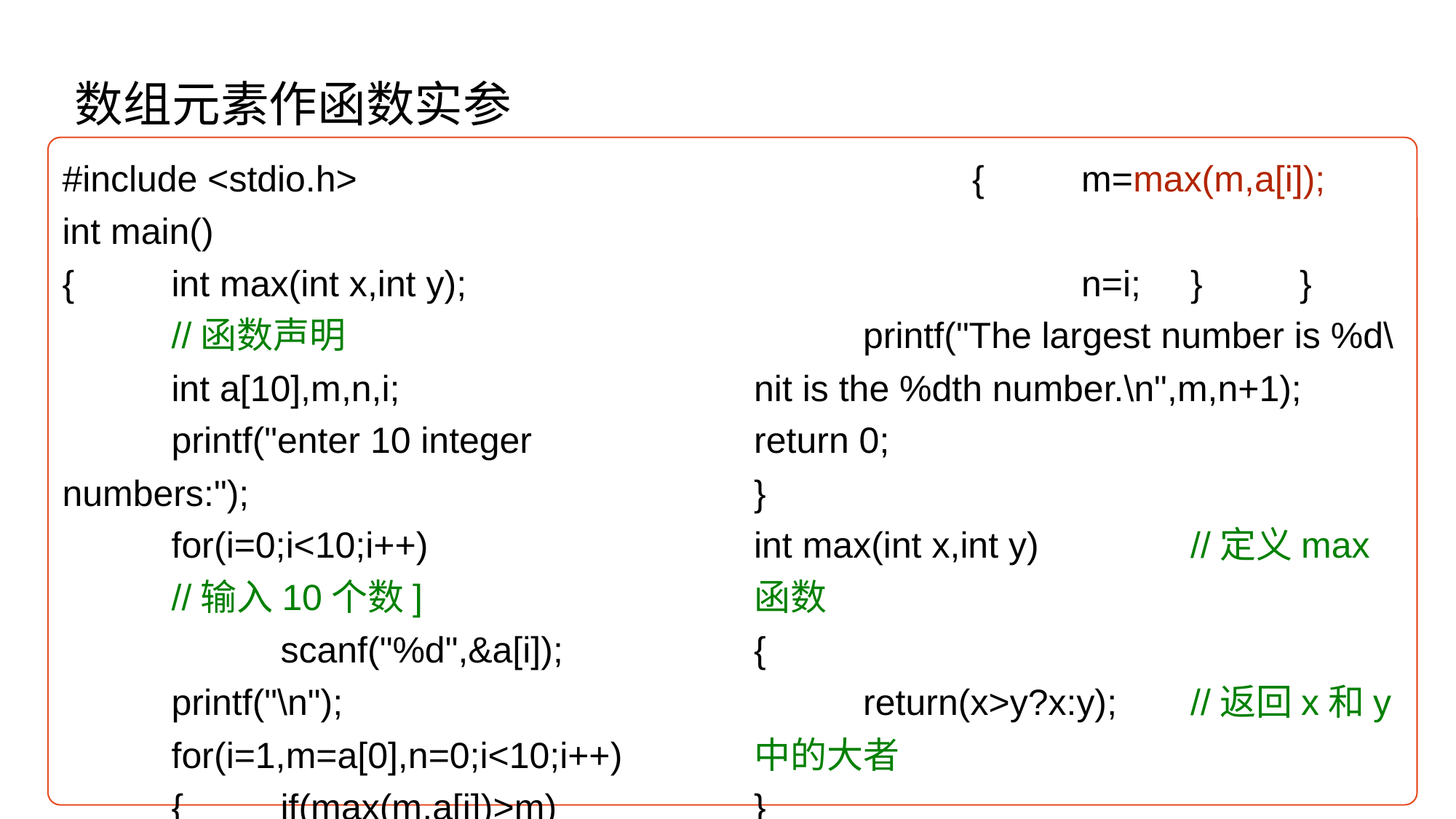

# 数组元素作函数实参
#include <stdio.h>
int main()
{	int max(int x,int y);			//函数声明
	int a[10],m,n,i;
	printf("enter 10 integer numbers:");
	for(i=0;i<10;i++)			//输入10个数]
		scanf("%d",&a[i]);
	printf("\n");
	for(i=1,m=a[0],n=0;i<10;i++)
	{	if(max(m,a[i])>m)
		{	m=max(m,a[i]);
			n=i;	}	}
	printf("The largest number is %d\nit is the %dth number.\n",m,n+1);
return 0;
}
int max(int x,int y)		//定义max函数
{
	return(x>y?x:y);	//返回x和y中的大者
}